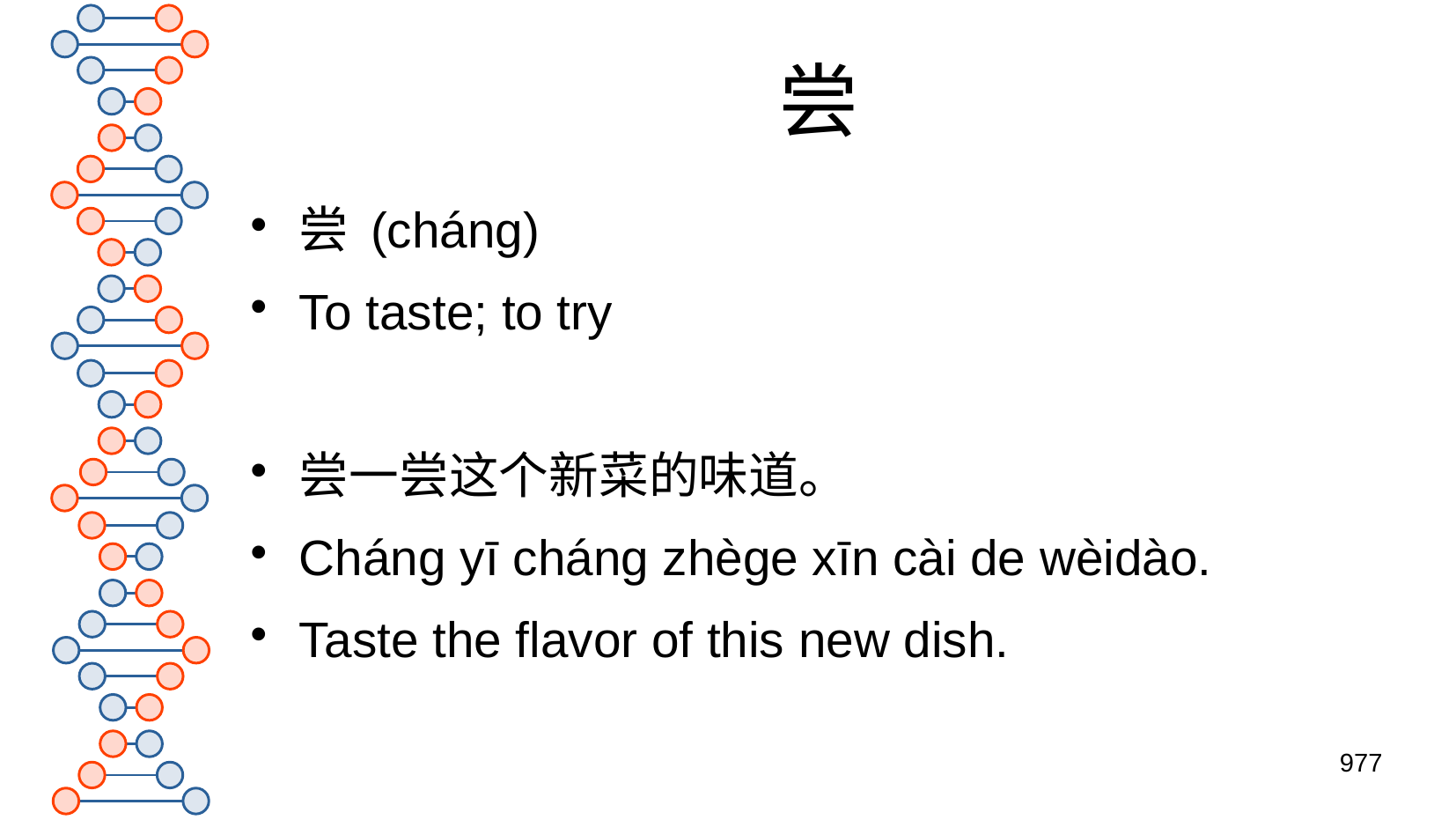

# 尝
尝 (cháng)
To taste; to try

尝一尝这个新菜的味道。
Cháng yī cháng zhège xīn cài de wèidào.
Taste the flavor of this new dish.

977